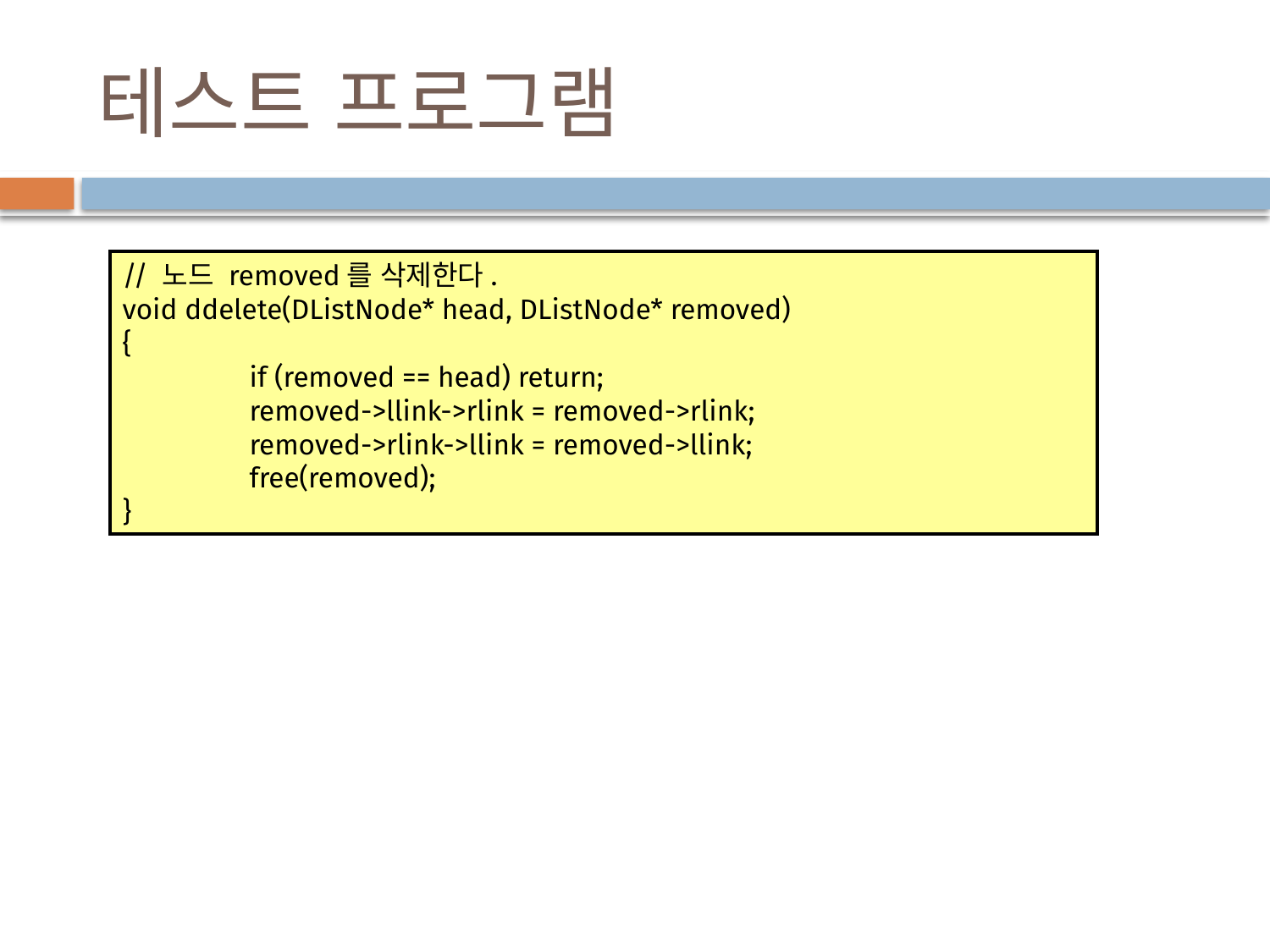

# 테스트 프로그램
// 노드 removed를 삭제한다.
void ddelete(DListNode* head, DListNode* removed)
{
	if (removed == head) return;
	removed->llink->rlink = removed->rlink;
	removed->rlink->llink = removed->llink;
	free(removed);
}